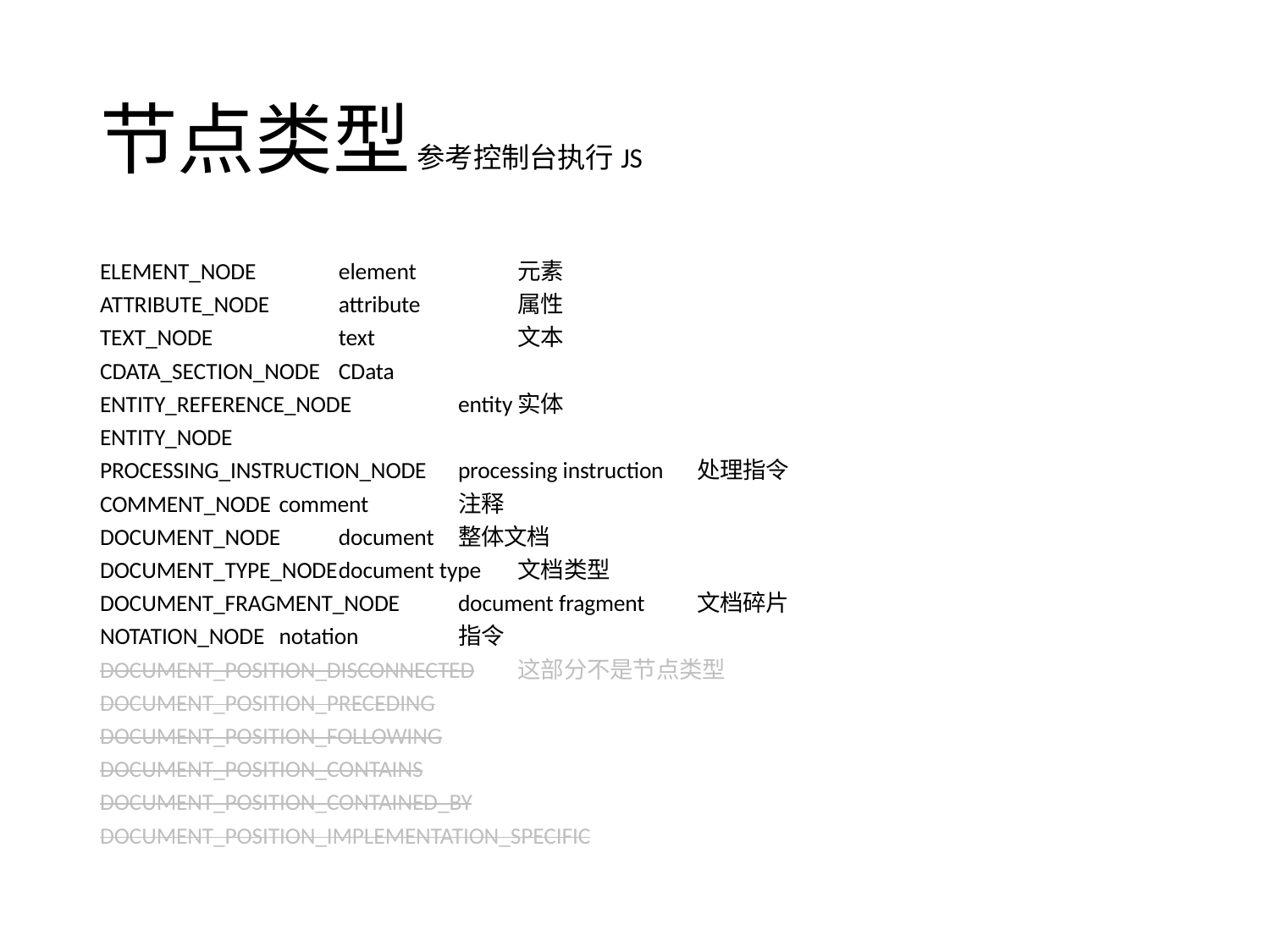

# 节点类型 参考控制台执行JS
ELEMENT_NODE         		element           		元素
ATTRIBUTE_NODE      		attribute           		属性
TEXT_NODE                 		text                    		文本
CDATA_SECTION_NODE		CData
ENTITY_REFERENCE_NODE 		entity		实体
ENTITY_NODE
PROCESSING_INSTRUCTION_NODE		processing instruction   	处理指令
COMMENT_NODE			comment		注释
DOCUMENT_NODE			document		整体文档
DOCUMENT_TYPE_NODE		document type		文档类型
DOCUMENT_FRAGMENT_NODE		document fragment	文档碎片
NOTATION_NODE			notation		指令
DOCUMENT_POSITION_DISCONNECTED			这部分不是节点类型
DOCUMENT_POSITION_PRECEDING
DOCUMENT_POSITION_FOLLOWING
DOCUMENT_POSITION_CONTAINS
DOCUMENT_POSITION_CONTAINED_BY
DOCUMENT_POSITION_IMPLEMENTATION_SPECIFIC